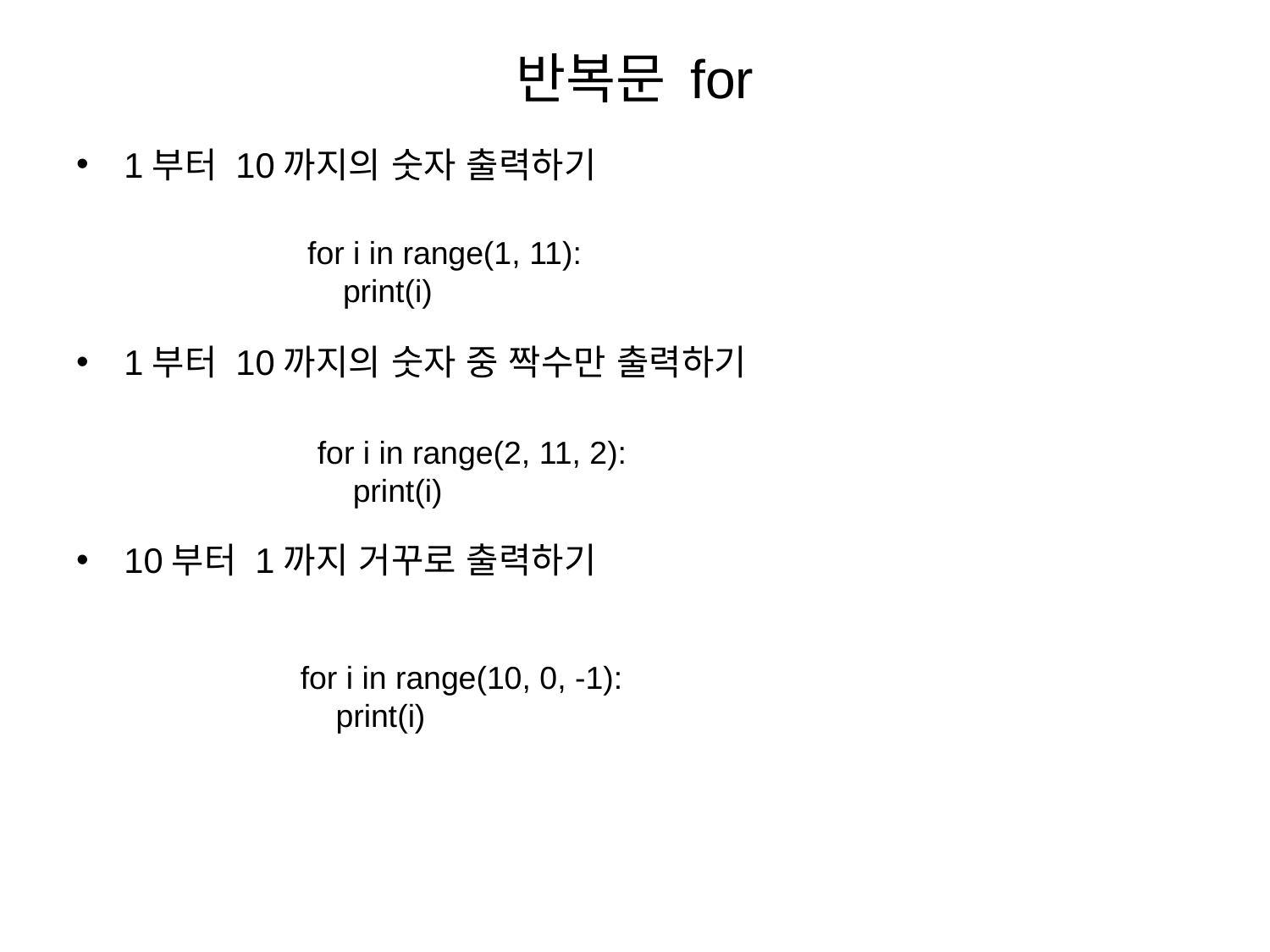

# 반복문 for
1부터 10까지의 숫자 출력하기

1부터 10까지의 숫자 중 짝수만 출력하기

10부터 1까지 거꾸로 출력하기

for i in range(1, 11):
    print(i)
for i in range(2, 11, 2):
    print(i)
for i in range(10, 0, -1):
    print(i)